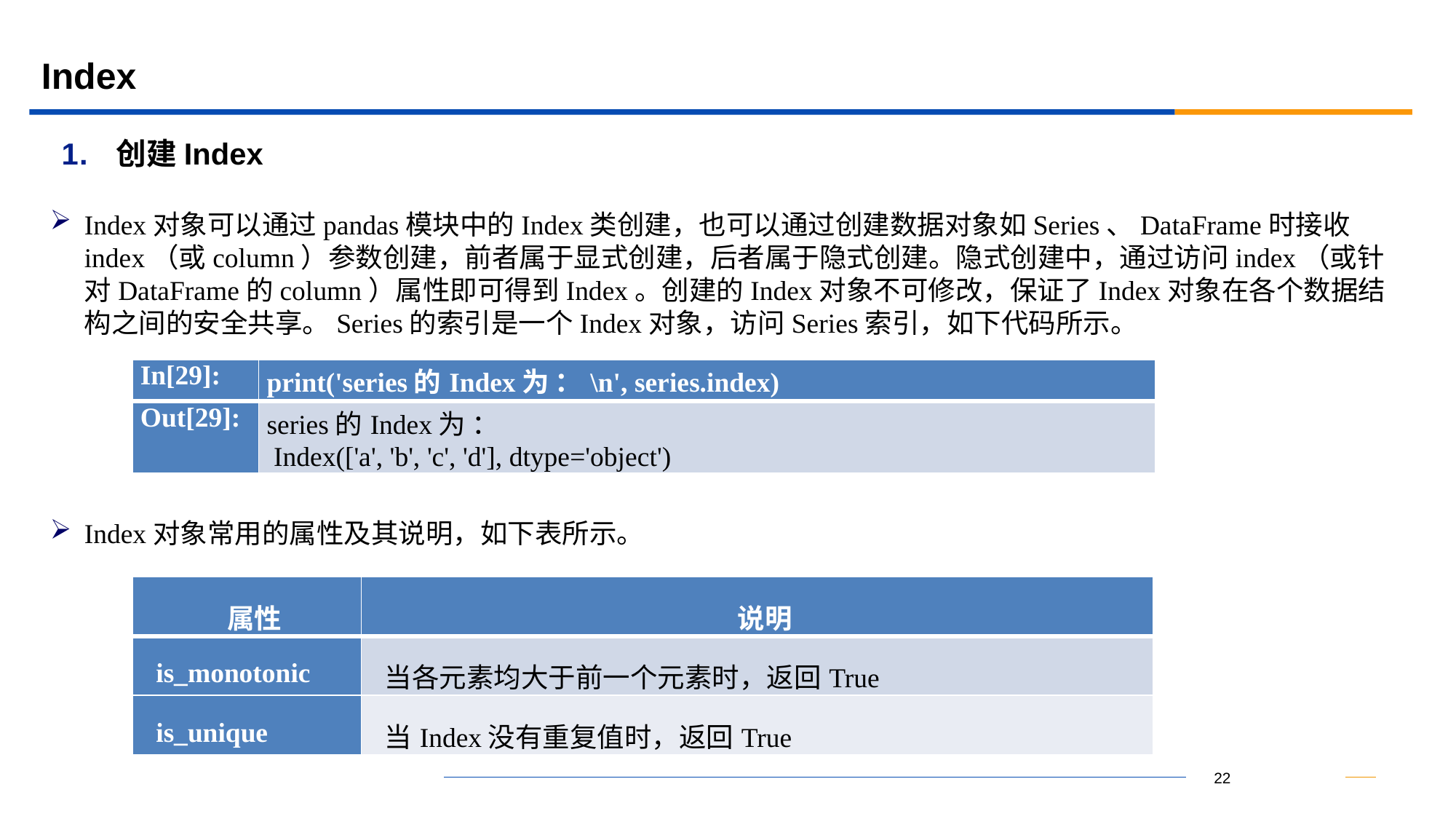

# Index
创建Index
Index对象可以通过pandas模块中的Index类创建，也可以通过创建数据对象如Series、DataFrame时接收index（或column）参数创建，前者属于显式创建，后者属于隐式创建。隐式创建中，通过访问index（或针对DataFrame的column）属性即可得到Index。创建的Index对象不可修改，保证了Index对象在各个数据结构之间的安全共享。Series的索引是一个Index对象，访问Series索引，如下代码所示。
| In[29]: | print('series的Index为 ：\n', series.index) |
| --- | --- |
| Out[29]: | series的Index为 ： Index(['a', 'b', 'c', 'd'], dtype='object') |
Index对象常用的属性及其说明，如下表所示。

| 属性 | 说明 |
| --- | --- |
| is\_monotonic | 当各元素均大于前一个元素时，返回True |
| is\_unique | 当Index没有重复值时，返回True |